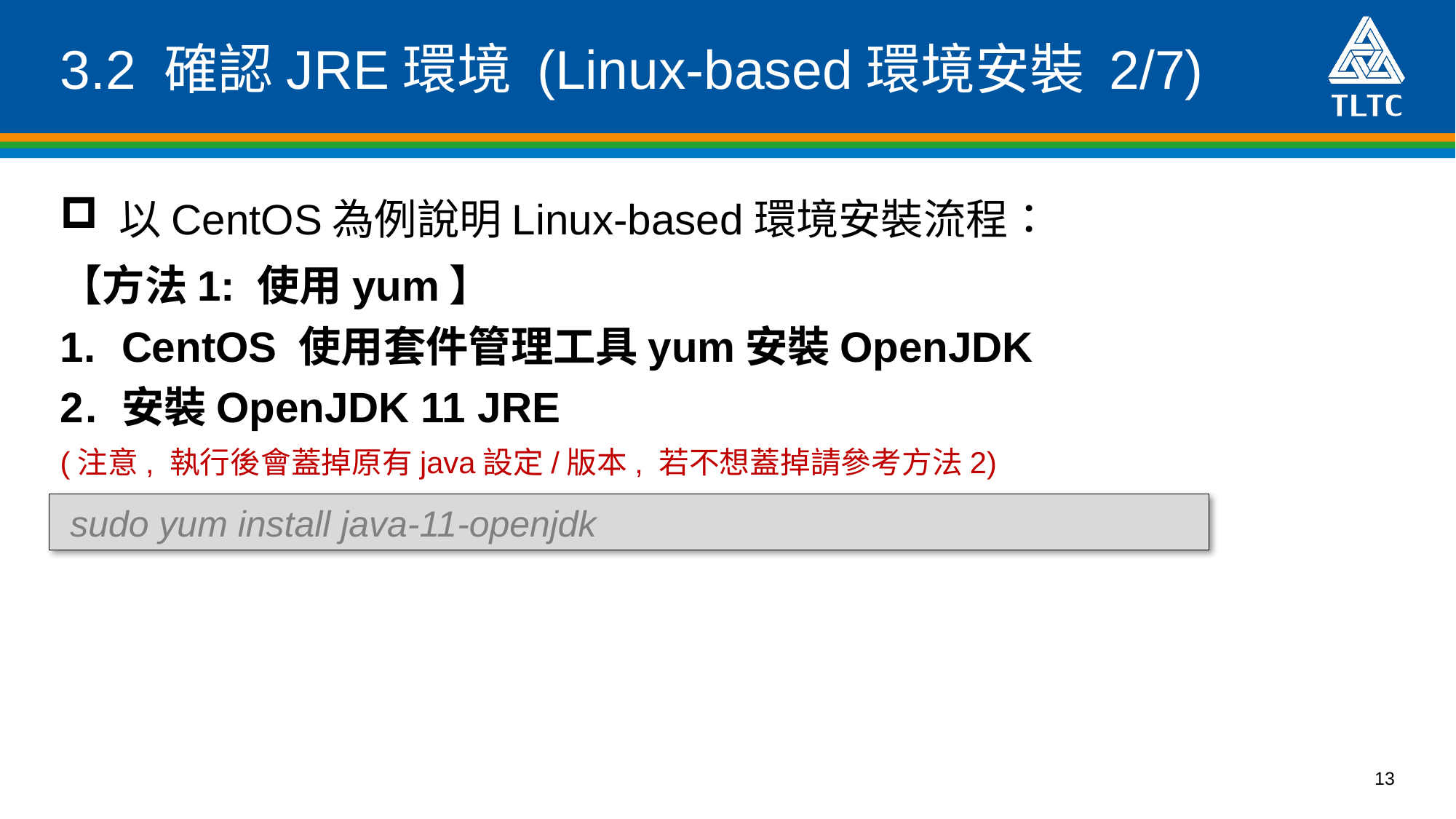

# 3.2 確認JRE環境 (Linux-based環境安裝 2/7)
 以CentOS為例說明Linux-based環境安裝流程：
【方法1: 使用yum】
CentOS 使用套件管理工具yum安裝OpenJDK
安裝OpenJDK 11 JRE
(注意, 執行後會蓋掉原有java設定/版本, 若不想蓋掉請參考方法2)

 sudo yum install java-11-openjdk
13